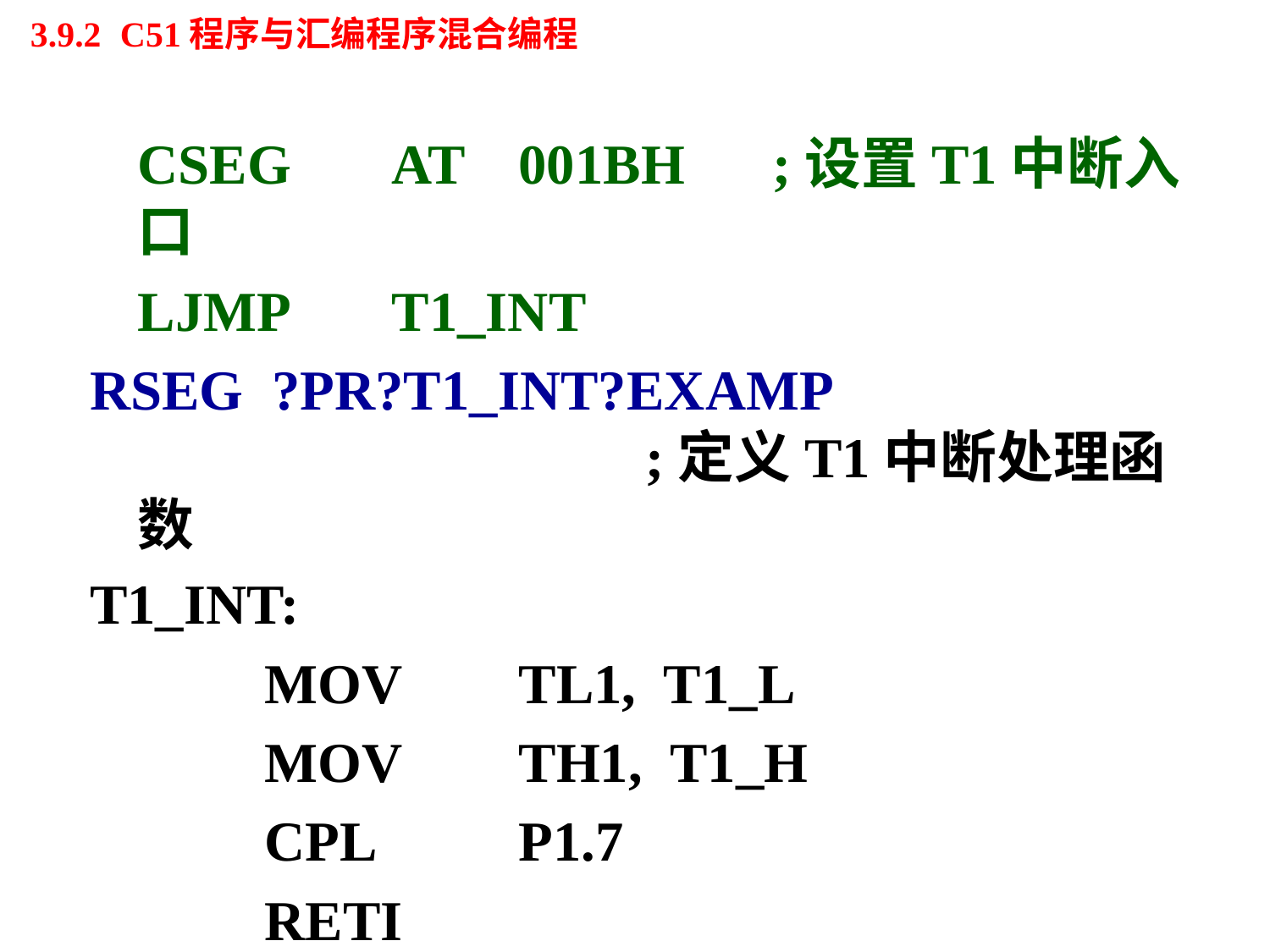

# 3.9.2  C51程序与汇编程序混合编程
	CSEG	AT	001BH	;设置T1中断入口
	LJMP	T1_INT
RSEG  ?PR?T1_INT?EXAMP							;定义T1中断处理函数
T1_INT:
		MOV	TL1,  T1_L
		MOV	TH1,  T1_H
		CPL		P1.7
		RETI